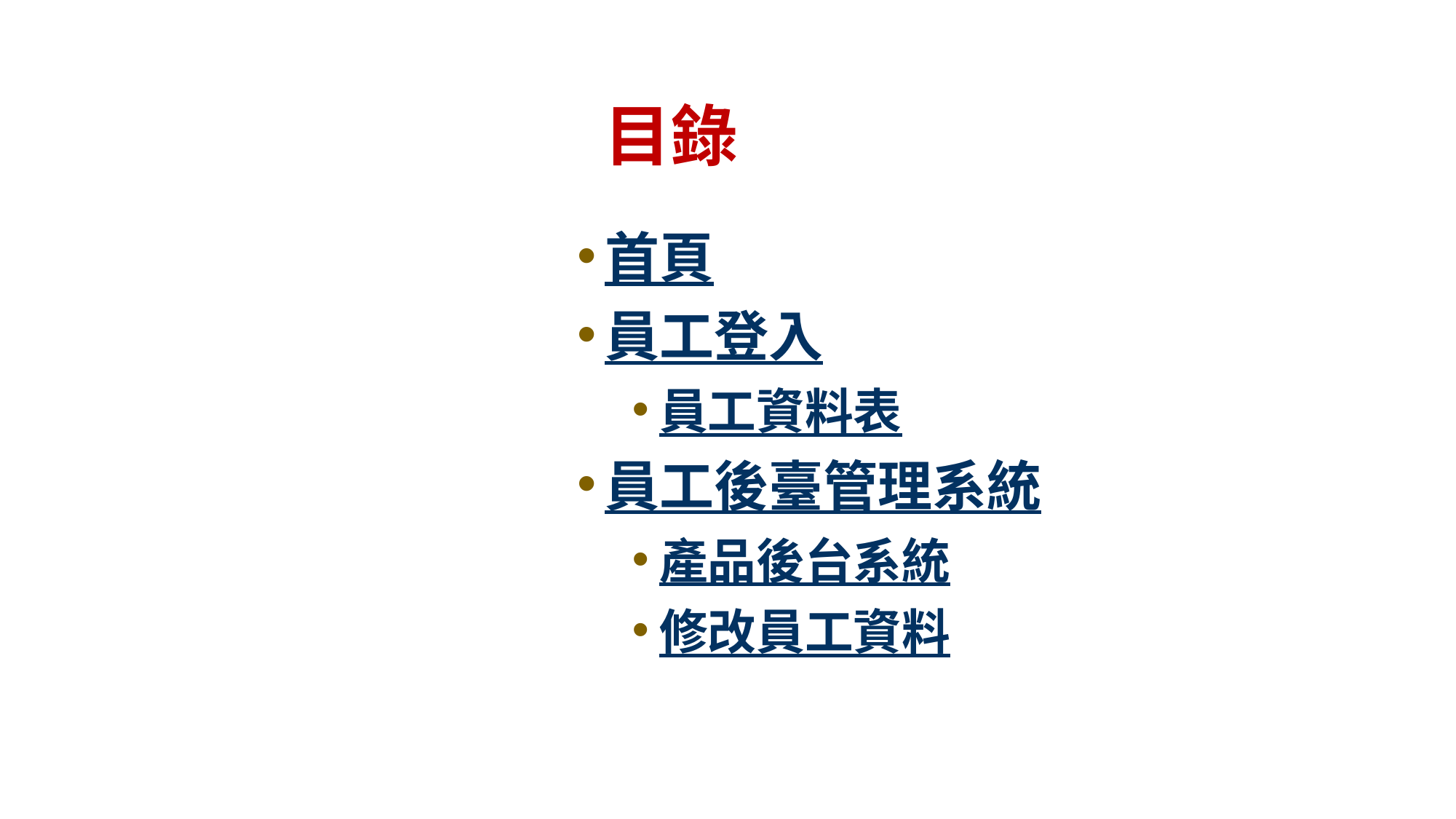

# 目錄
首頁
員工登入
員工資料表
員工後臺管理系統
產品後台系統
修改員工資料